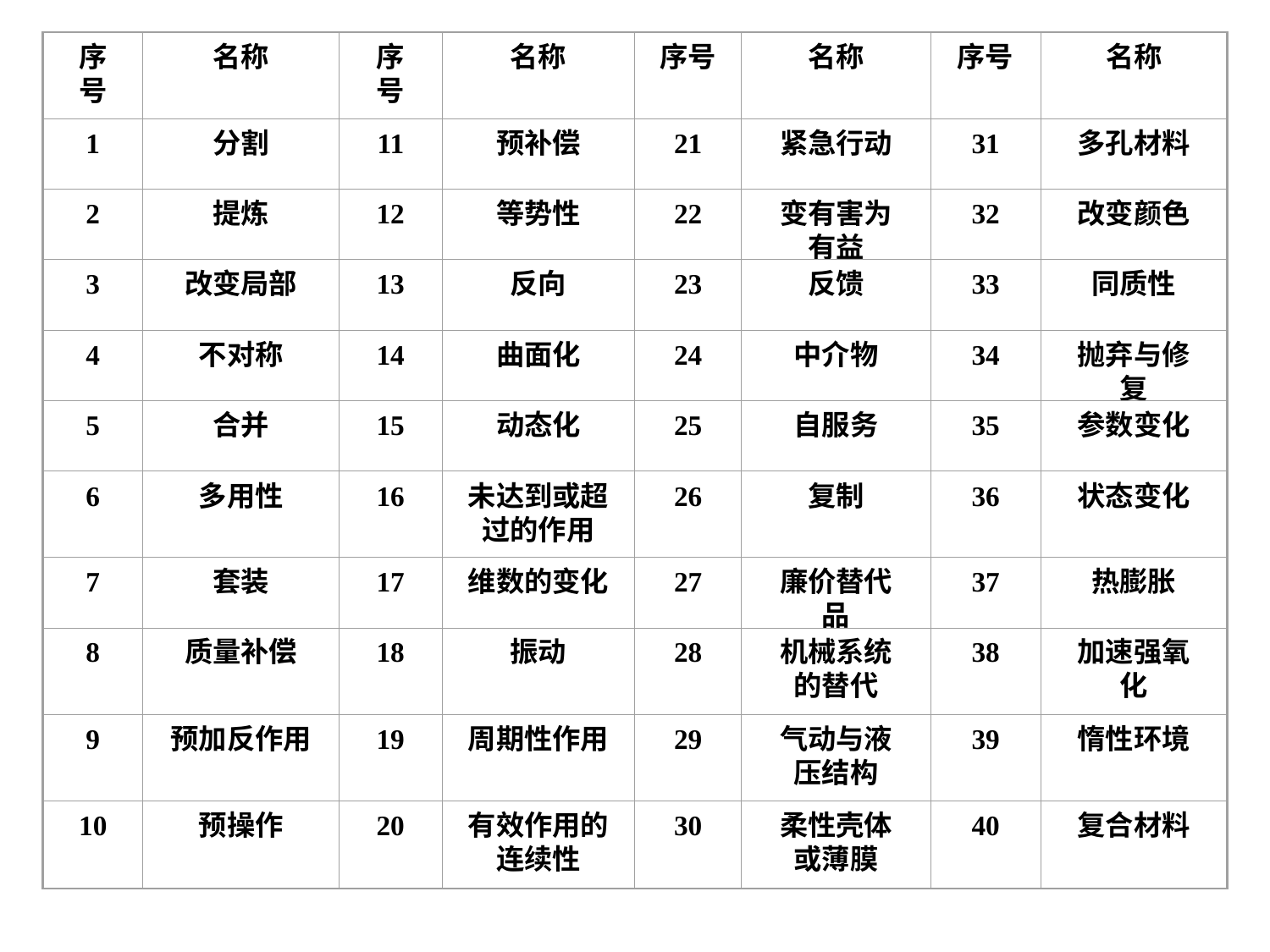

序号

名称

序号

名称

序号

名称

序号

名称

1

分割

11

预补偿

21

紧急行动

31

多孔材料

2

提炼

12

等势性

22

变有害为有益

32

改变颜色

3

改变局部

13

反向

23

反馈

33

同质性

4

不对称

14

曲面化

24

中介物

34

抛弃与修复

5

合并

15

动态化

25

自服务

35

参数变化

6

多用性

16

未达到或超过的作用

26

复制

36

状态变化

7

套装

17

维数的变化

27

廉价替代品

37

热膨胀

8

质量补偿

18

振动

28

机械系统的替代

38

加速强氧化

9

预加反作用

19

周期性作用

29

气动与液压结构

39

惰性环境

10

预操作

20

有效作用的连续性

30

柔性壳体或薄膜

40

复合材料